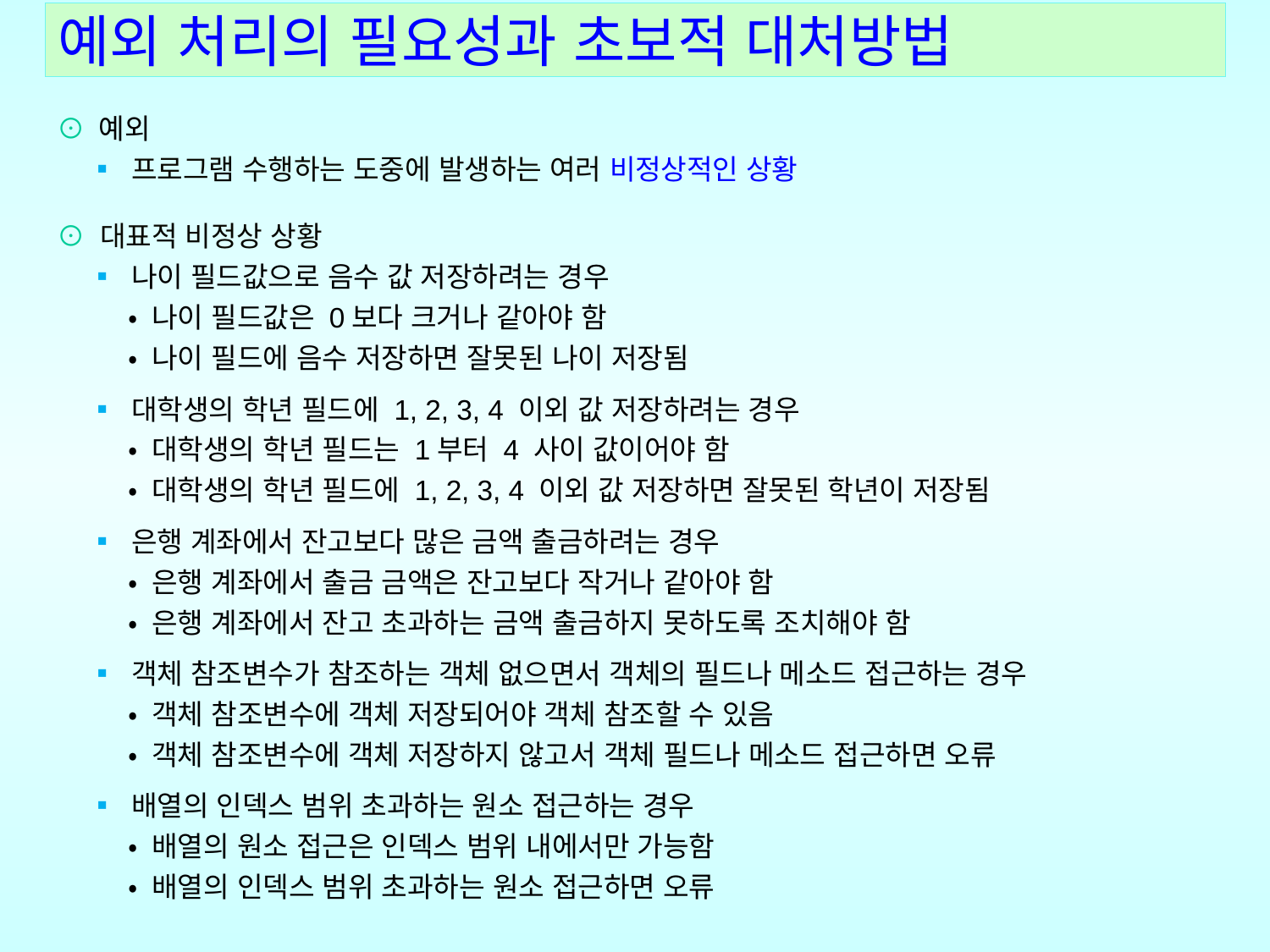

예외 처리의 필요성과 초보적 대처방법
⊙ 예외
    ▪ 프로그램 수행하는 도중에 발생하는 여러 비정상적인 상황

⊙ 대표적 비정상 상황
    ▪ 나이 필드값으로 음수 값 저장하려는 경우
         • 나이 필드값은 0보다 크거나 같아야 함
         • 나이 필드에 음수 저장하면 잘못된 나이 저장됨
    ▪ 대학생의 학년 필드에 1, 2, 3, 4 이외 값 저장하려는 경우
         • 대학생의 학년 필드는 1부터 4 사이 값이어야 함
         • 대학생의 학년 필드에 1, 2, 3, 4 이외 값 저장하면 잘못된 학년이 저장됨
    ▪ 은행 계좌에서 잔고보다 많은 금액 출금하려는 경우
         • 은행 계좌에서 출금 금액은 잔고보다 작거나 같아야 함
         • 은행 계좌에서 잔고 초과하는 금액 출금하지 못하도록 조치해야 함
    ▪ 객체 참조변수가 참조하는 객체 없으면서 객체의 필드나 메소드 접근하는 경우
         • 객체 참조변수에 객체 저장되어야 객체 참조할 수 있음
         • 객체 참조변수에 객체 저장하지 않고서 객체 필드나 메소드 접근하면 오류
    ▪ 배열의 인덱스 범위 초과하는 원소 접근하는 경우
         • 배열의 원소 접근은 인덱스 범위 내에서만 가능함
         • 배열의 인덱스 범위 초과하는 원소 접근하면 오류